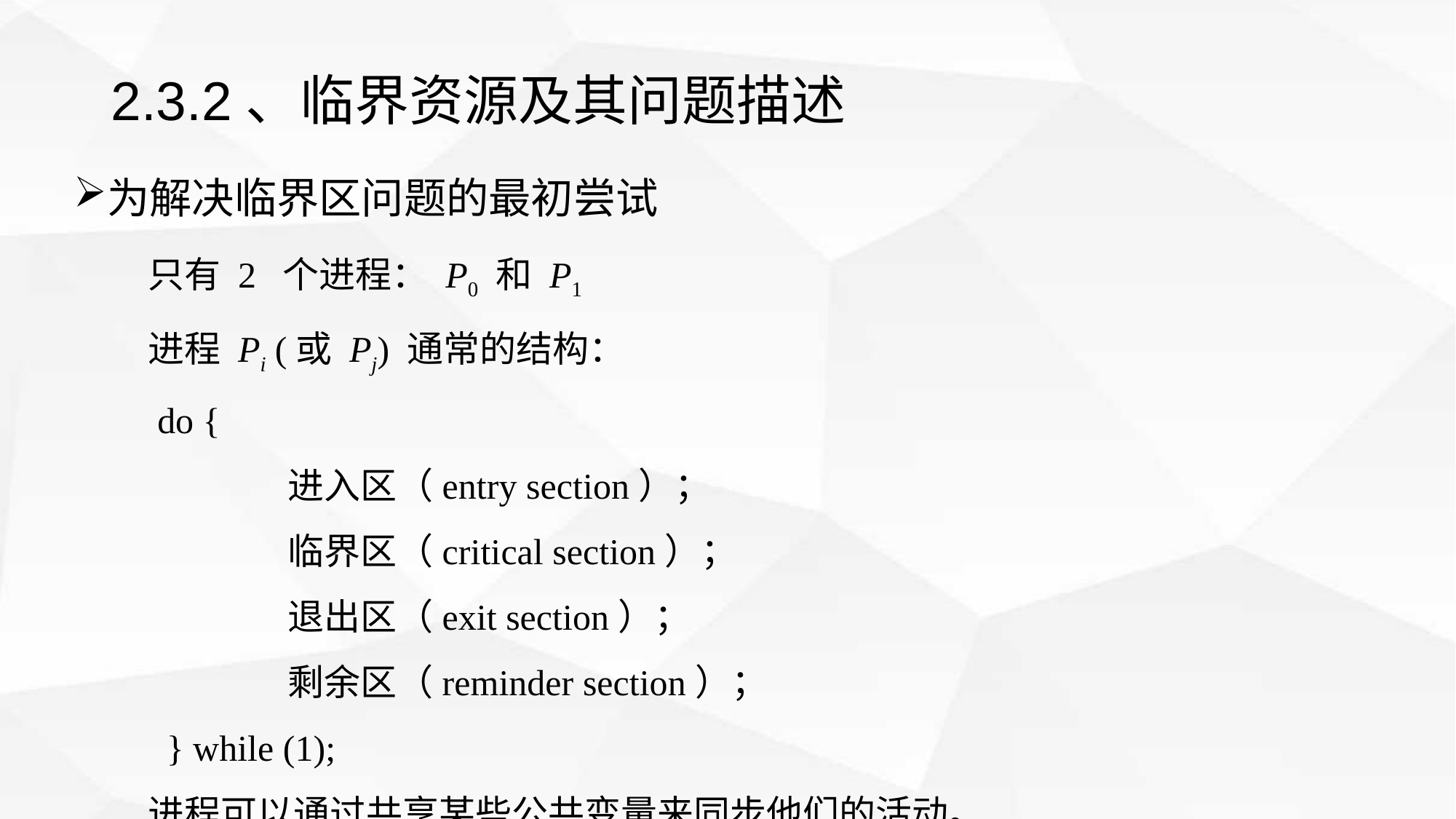

# 2.3.2、临界资源及其问题描述
为解决临界区问题的最初尝试
只有 2  个进程： P0 和 P1
进程 Pi (或 Pj) 通常的结构：
 do {
                进入区（entry section）；
                临界区（critical section）；
                退出区（exit section）；
                剩余区（reminder section）；
  } while (1);
进程可以通过共享某些公共变量来同步他们的活动。